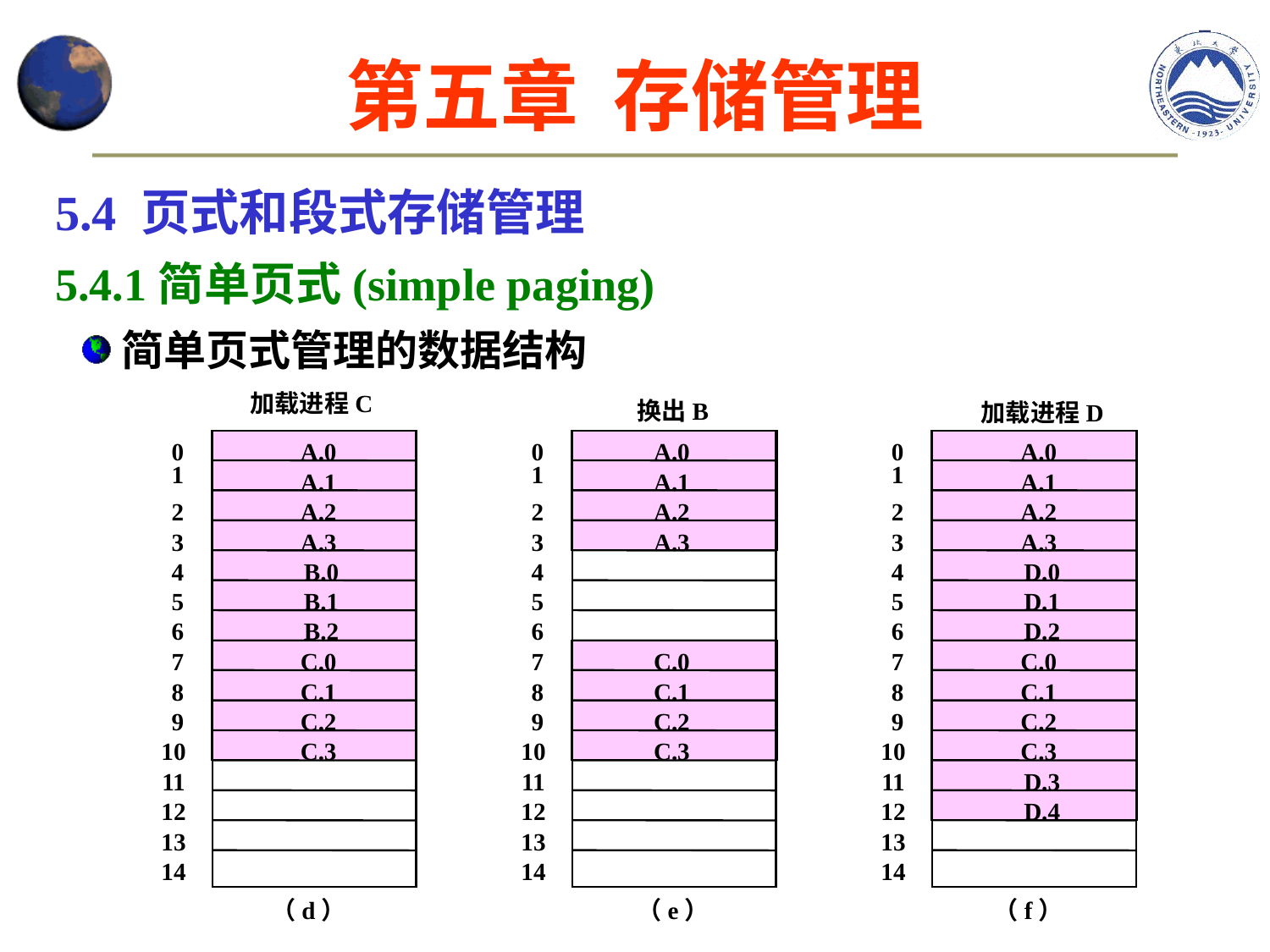

第五章  存储管理
5.4 页式和段式存储管理
5.4.1简单页式(simple paging)
简单页式管理的数据结构
加载进程C

0
A.0

1

A.1

2
A.2

3
A.3

4
B.0

5
B.1

6
B.2

7
C.0

8
C.1

9
C.2

10
C.3

11

12

13

14
（d）
换出B

0
A.0

1

A.1

2
A.2

3
A.3

4

5

6

7
C.0

8
C.1

9
C.2

10
C.3

11

12

13

14
（e）
加载进程D

0
A.0

1

A.1

2
A.2

3
A.3

4
D.0

5
D.1

6
D.2

7
C.0

8
C.1

9
C.2

10
C.3

11
D.3

12
D.4

13

14
（f）